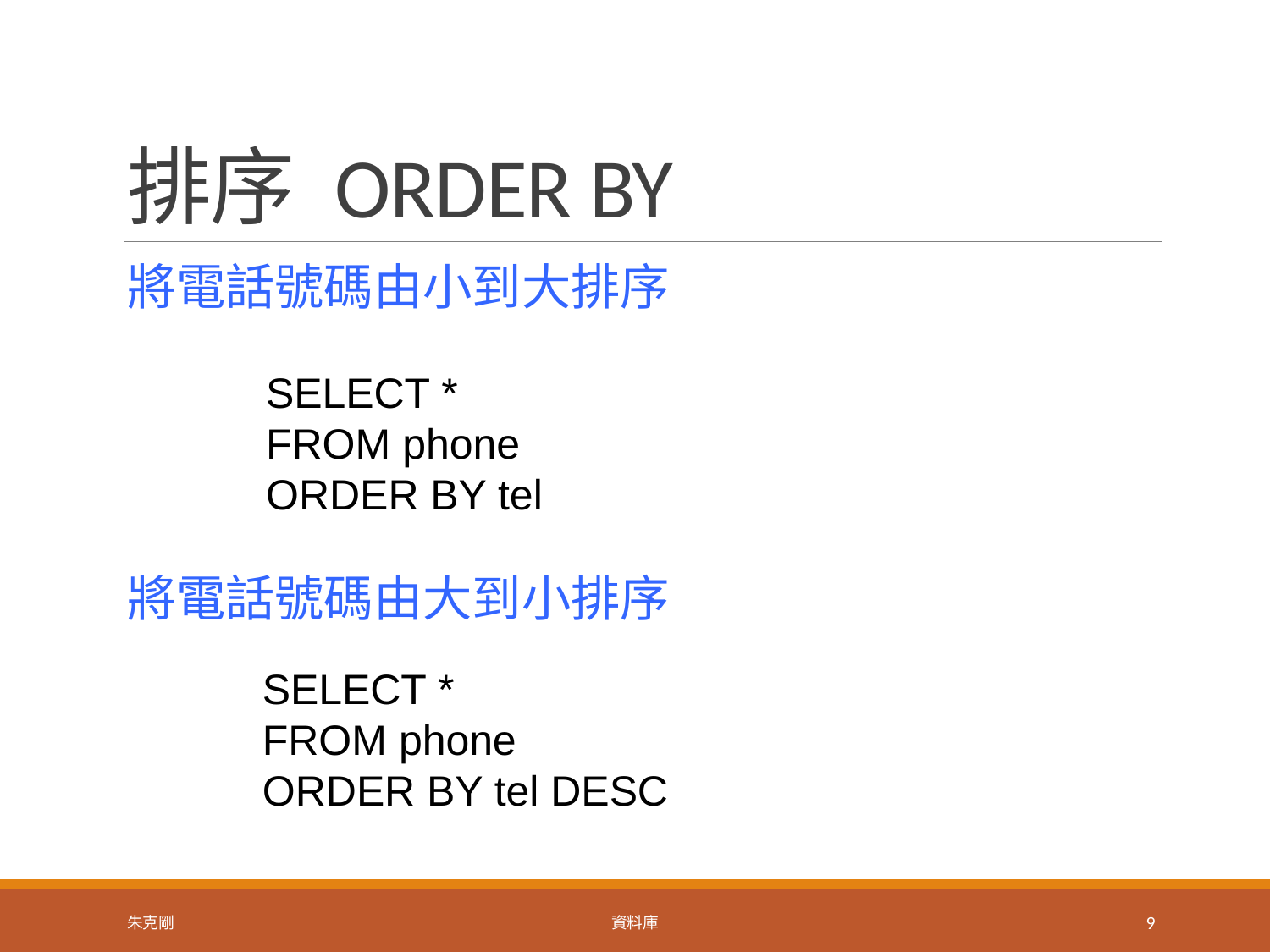

# 排序 ORDER BY
將電話號碼由小到大排序

將電話號碼由大到小排序

SELECT *
FROM phone
ORDER BY tel
SELECT *
FROM phone
ORDER BY tel DESC
朱克剛
資料庫
9